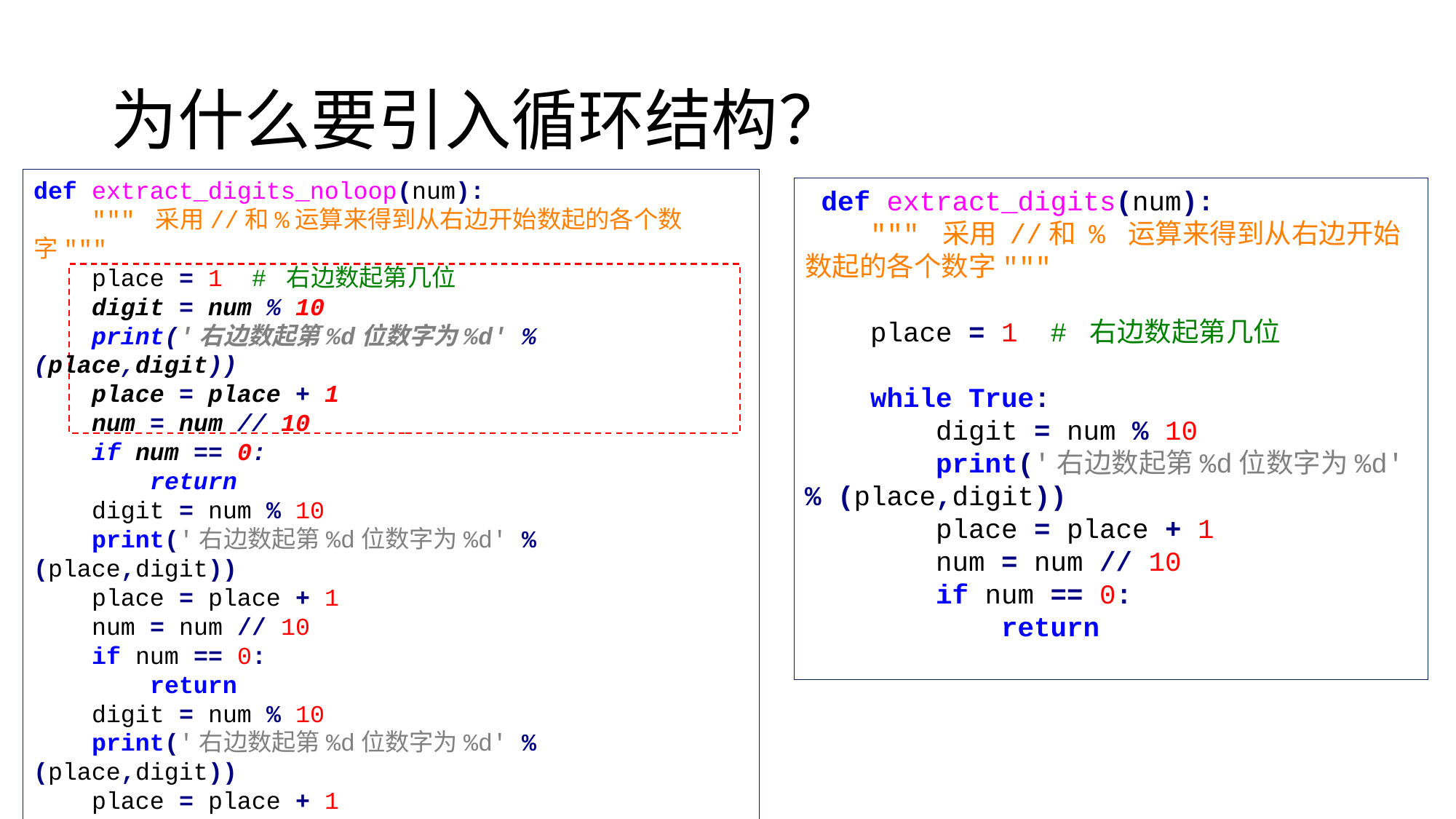

# 为什么要引入循环结构？
def extract_digits_noloop(num):
    """ 采用//和%运算来得到从右边开始数起的各个数字"""
    place = 1  # 右边数起第几位
    digit = num % 10
    print('右边数起第%d位数字为%d' % (place,digit))
    place = place + 1
    num = num // 10
    if num == 0:
        return
    digit = num % 10
    print('右边数起第%d位数字为%d' % (place,digit))
    place = place + 1
    num = num // 10
    if num == 0:
        return
    digit = num % 10
    print('右边数起第%d位数字为%d' % (place,digit))
    place = place + 1
    num = num // 10
    if num == 0:
        return
 def extract_digits(num):
    """ 采用 //和 % 运算来得到从右边开始数起的各个数字"""

    place = 1  # 右边数起第几位

    while True:
        digit = num % 10
        print('右边数起第%d位数字为%d' % (place,digit))
        place = place + 1
        num = num // 10
        if num == 0:
            return